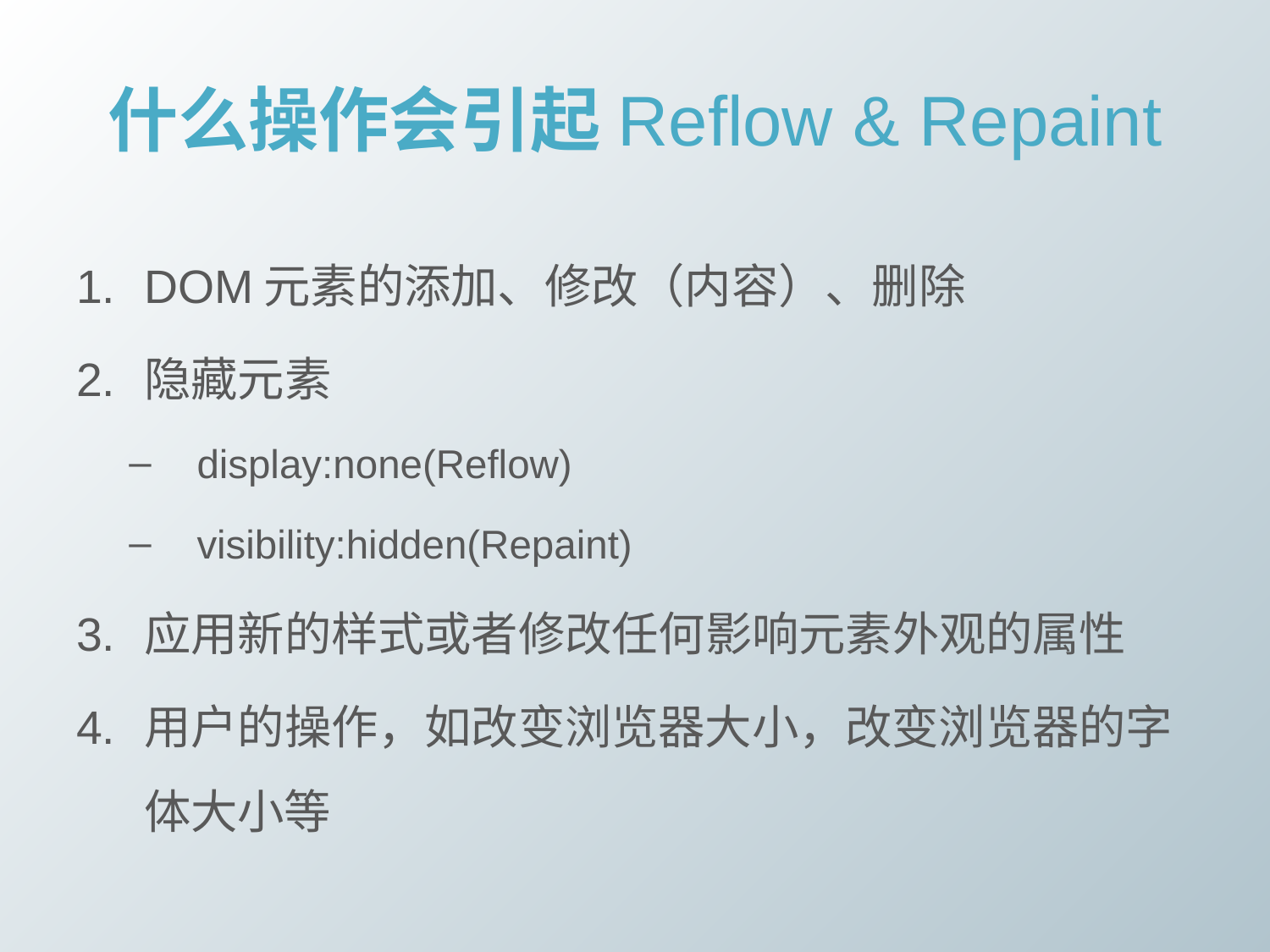

# 什么操作会引起Reflow & Repaint
DOM元素的添加、修改（内容）、删除
隐藏元素
display:none(Reflow)
visibility:hidden(Repaint)
应用新的样式或者修改任何影响元素外观的属性
用户的操作，如改变浏览器大小，改变浏览器的字体大小等